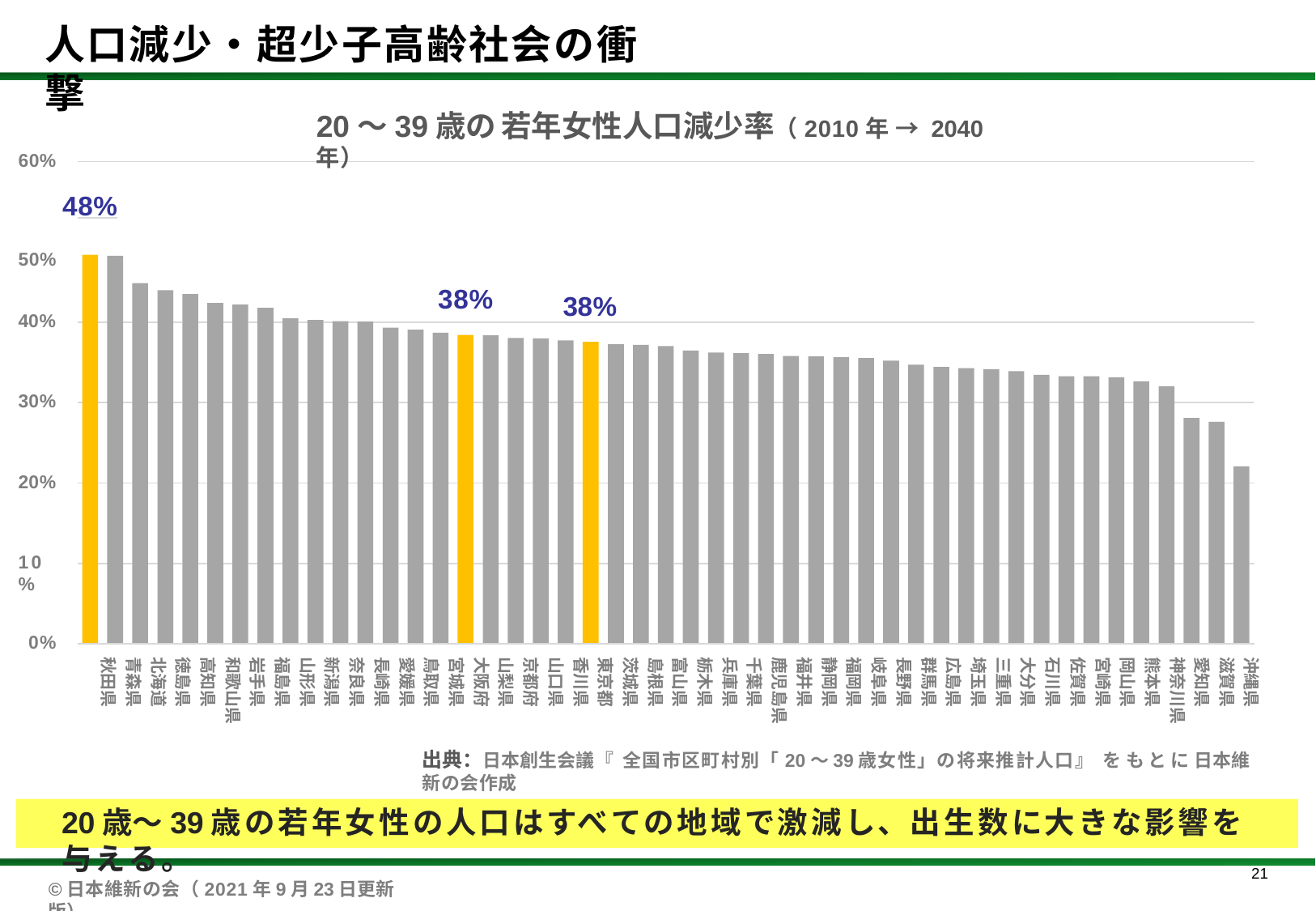

# 人口減少・超少子高齢社会の衝撃
20～39歳の若年女性人口減少率（2010年 → 2040年）
60%

48%
50%

38%
38%
40%
30%
20%
10%
0%
沖縄県
滋賀県 愛知県 神奈川県熊本県 岡山県 宮崎県 佐賀県 石川県 大分県 三重県 埼玉県 広島県 群馬県 長野県 岐阜県 福岡県 静岡県 福井県 鹿児島県千葉県 兵庫県 栃木県 富山県 島根県 茨城県 東京都 香川県 山口県 京都府 山梨県 大阪府 宮城県 鳥取県 愛媛県 長崎県 奈良県 新潟県 山形県 福島県 岩手県 和歌山県高知県 徳島県 北海道 青森県 秋田県
出典：日本創生会議『全国市区町村別「20～39歳女性」の将来推計人口』をもとに日本維新の会作成
20歳～39歳の若年女性の人口はすべての地域で激減し、出生数に大きな影響を与える。

21
©日本維新の会（2021年9月23日更新版）